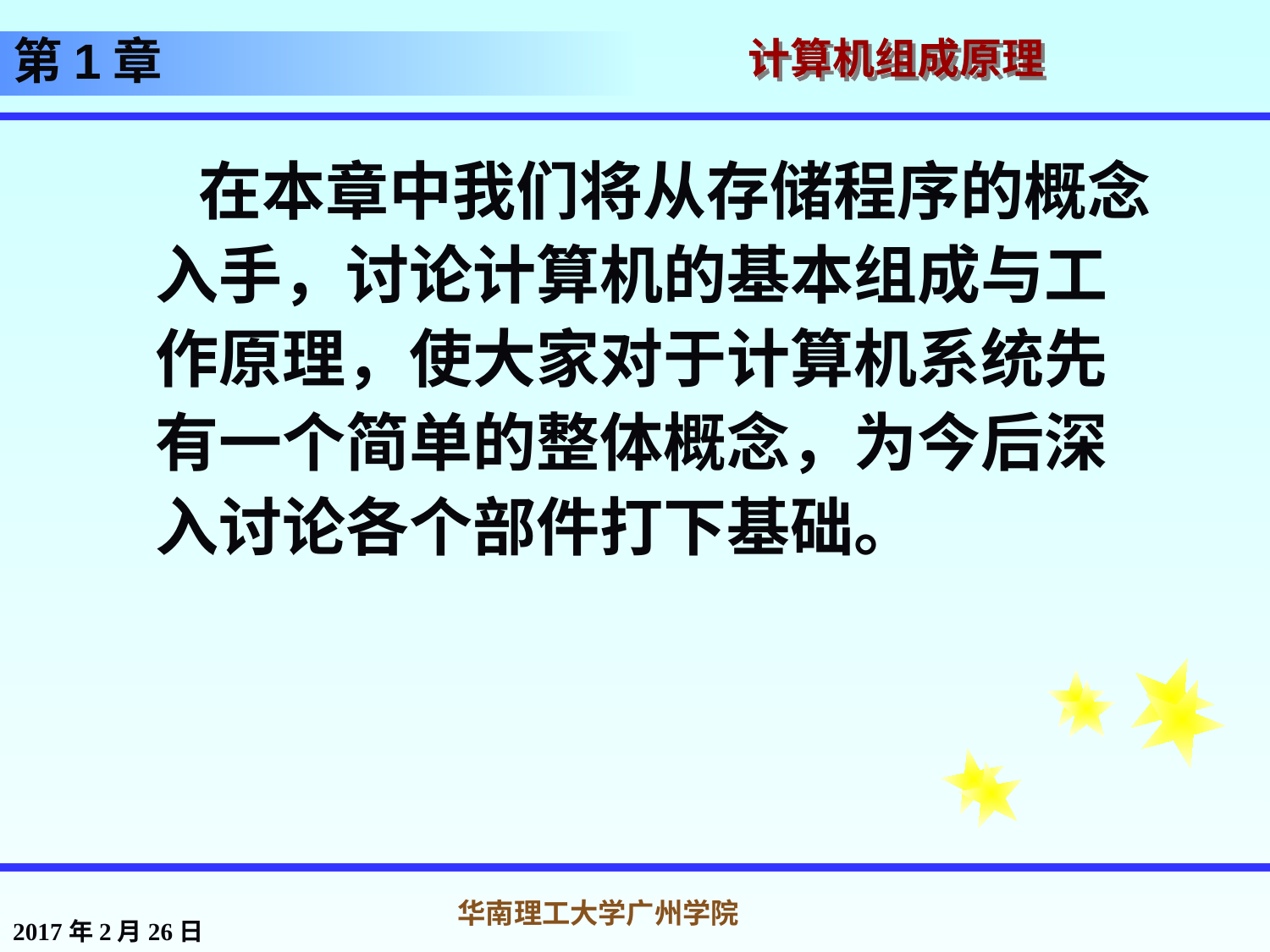

第1章
      在本章中我们将从存储程序的概念入手，讨论计算机的基本组成与工作原理，使大家对于计算机系统先有一个简单的整体概念，为今后深入讨论各个部件打下基础。

2017年2月26日